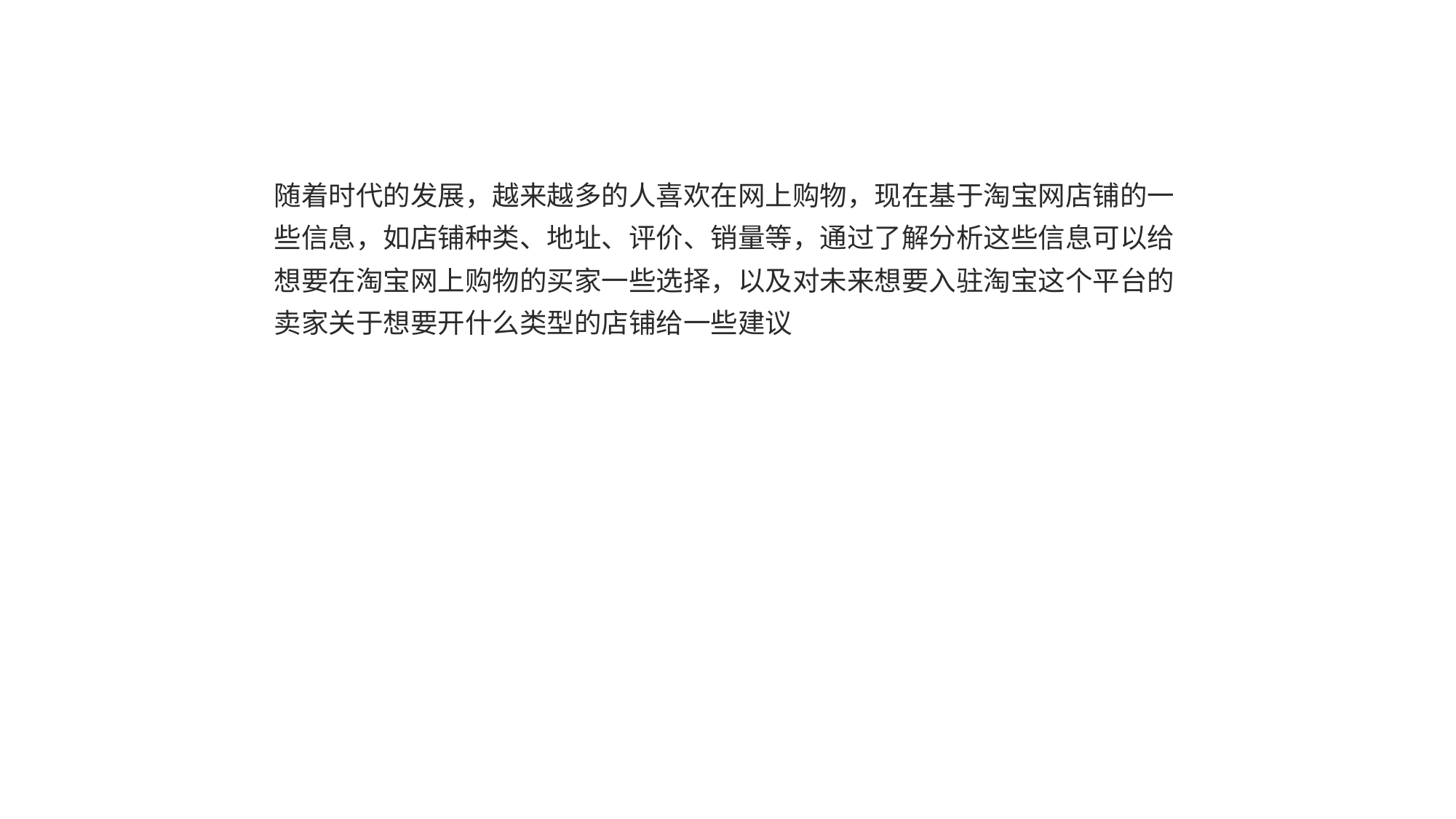

随着时代的发展，越来越多的人喜欢在网上购物，现在基于淘宝网店铺的一些信息，如店铺种类、地址、评价、销量等，通过了解分析这些信息可以给想要在淘宝网上购物的买家一些选择，以及对未来想要入驻淘宝这个平台的卖家关于想要开什么类型的店铺给一些建议